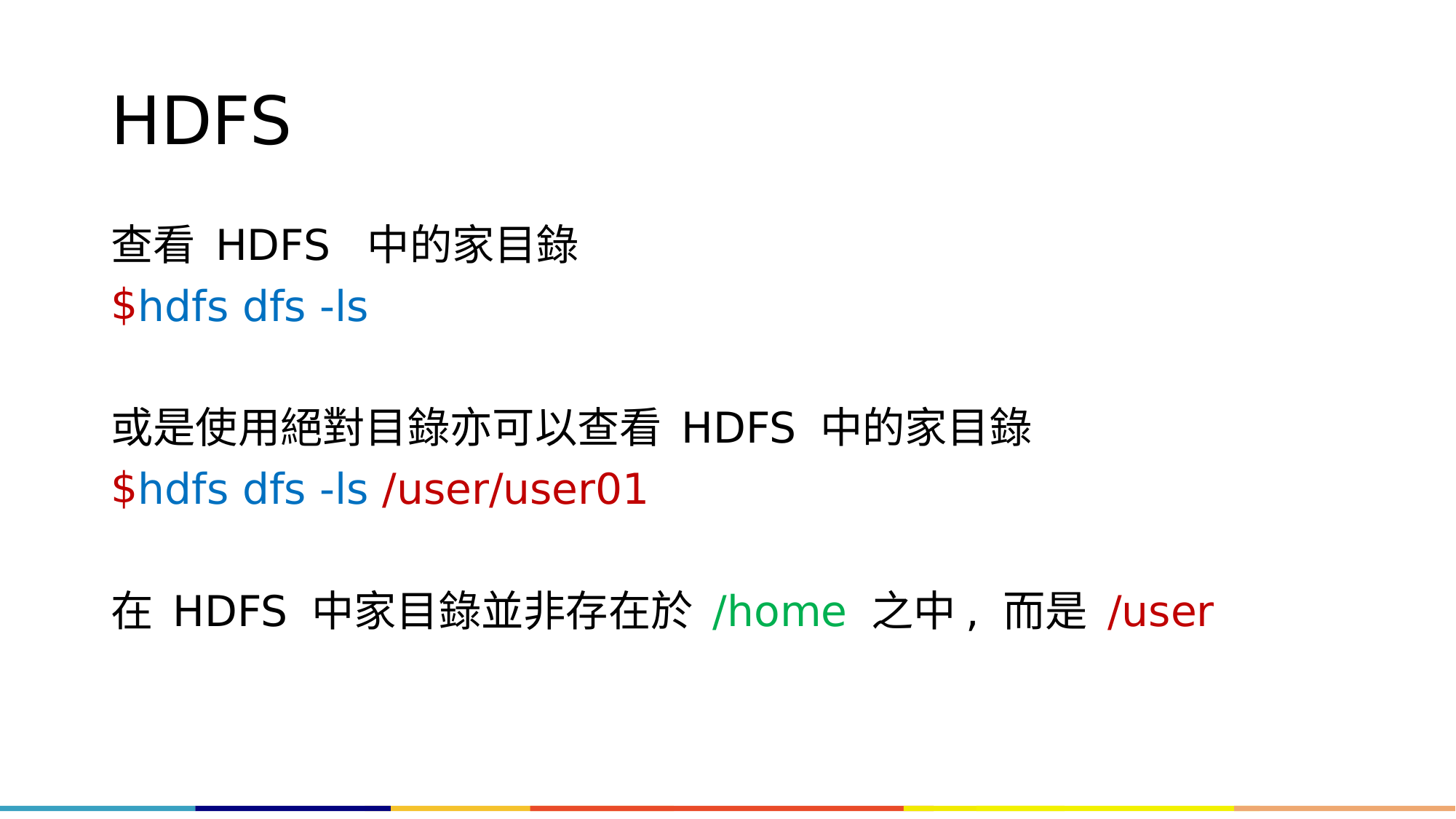

# HDFS
查看 HDFS  中的家目錄
hdfs dfs -ls

或是使用絕對目錄亦可以查看 HDFS 中的家目錄
hdfs dfs -ls /user/user01

在 HDFS 中家目錄並非存在於 /home 之中, 而是 /user